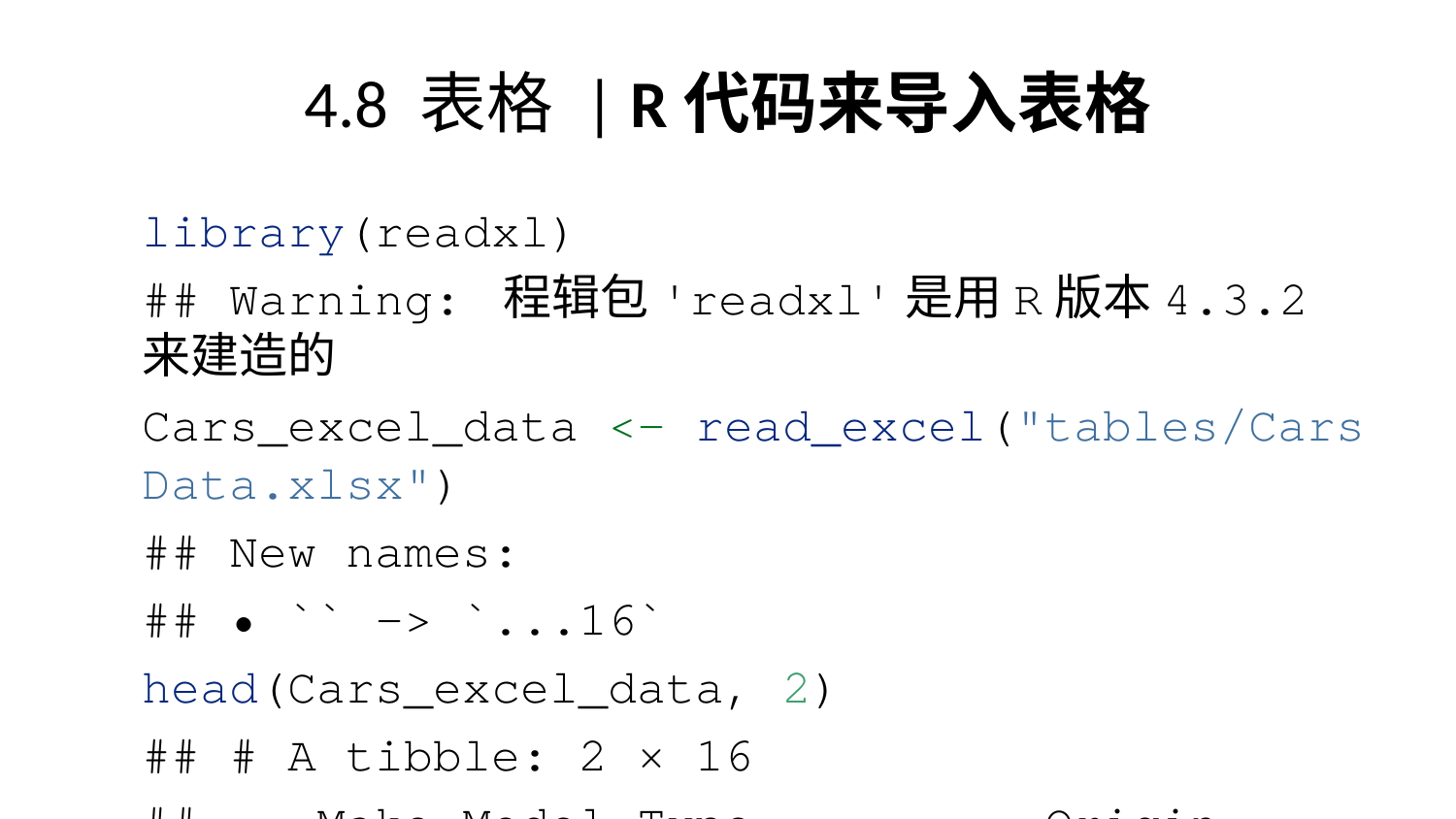

# 4.8 表格 | R代码来导入表格
library(readxl)
## Warning: 程辑包'readxl'是用R版本4.3.2 来建造的
Cars_excel_data <- read_excel("tables/Cars Data.xlsx")
## New names:
## • `` -> `...16`
head(Cars_excel_data, 2)
## # A tibble: 2 × 16
##    Make Model Type          Origin DriveTrain MSRP  Invoice EngineSize Cylinders
##   <dbl> <chr> <chr>         <chr>  <chr>      <chr>   <dbl>      <dbl>     <dbl>
## 1     2 Acura MDX           SUV    Asia       All     36945      33337       3.5
## 2     3 Acura RSX Type S 2… Sedan  Asia       Front   23820      21761       2
## # ℹ 7 more variables: Horsepower <dbl>, MPG_City <dbl>, MPG_Highway <dbl>,
## #   Weight <dbl>, Wheelbase <dbl>, Length <dbl>, ...16 <dbl>